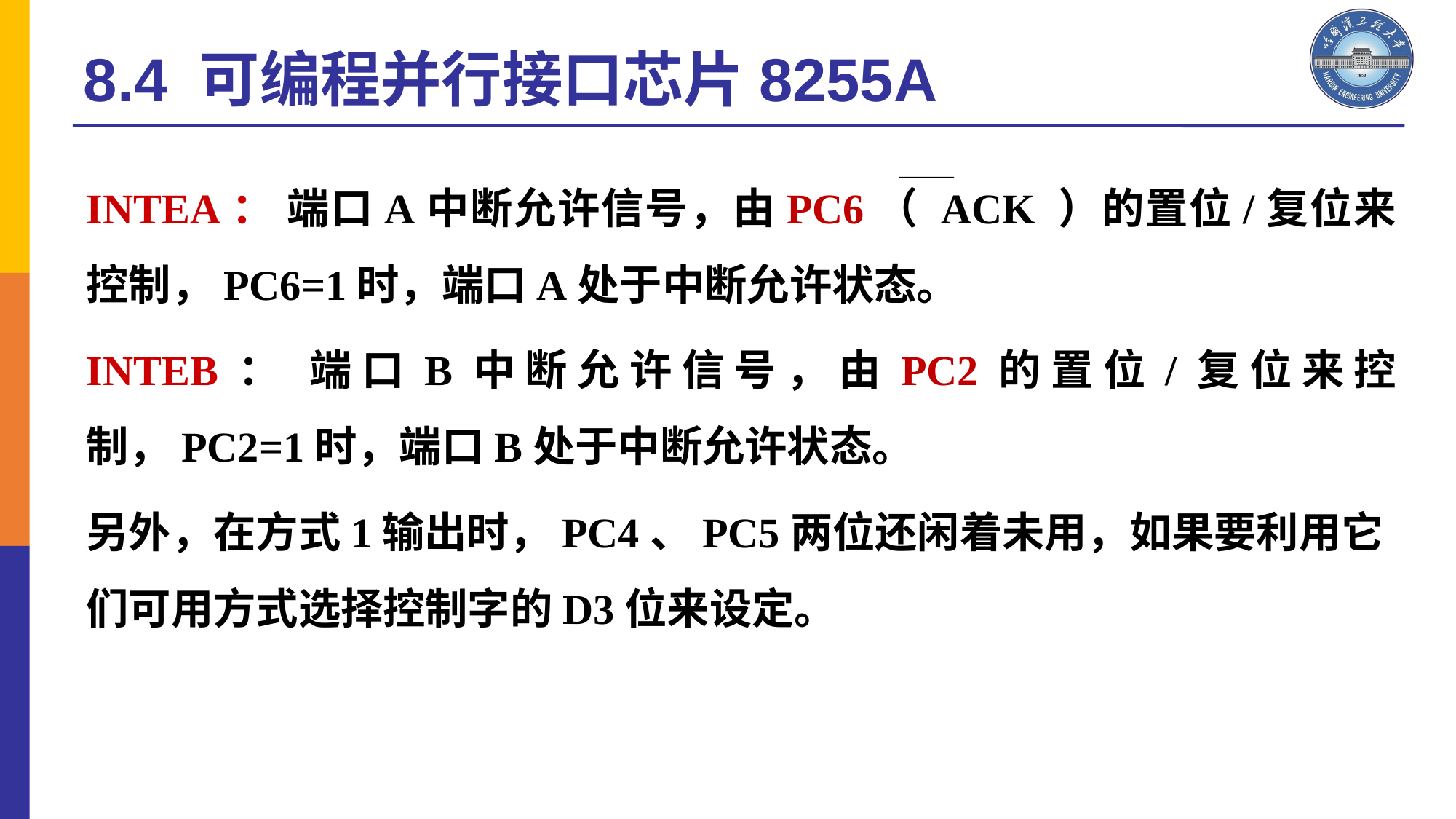

8.4 可编程并行接口芯片8255A
INTEA： 端口A中断允许信号，由PC6（ ACK ）的置位/复位来控制，PC6=1时，端口A处于中断允许状态。
INTEB： 端口B中断允许信号，由PC2的置位/复位来控制，PC2=1时，端口B处于中断允许状态。
另外，在方式1输出时，PC4、PC5两位还闲着未用，如果要利用它们可用方式选择控制字的D3位来设定。